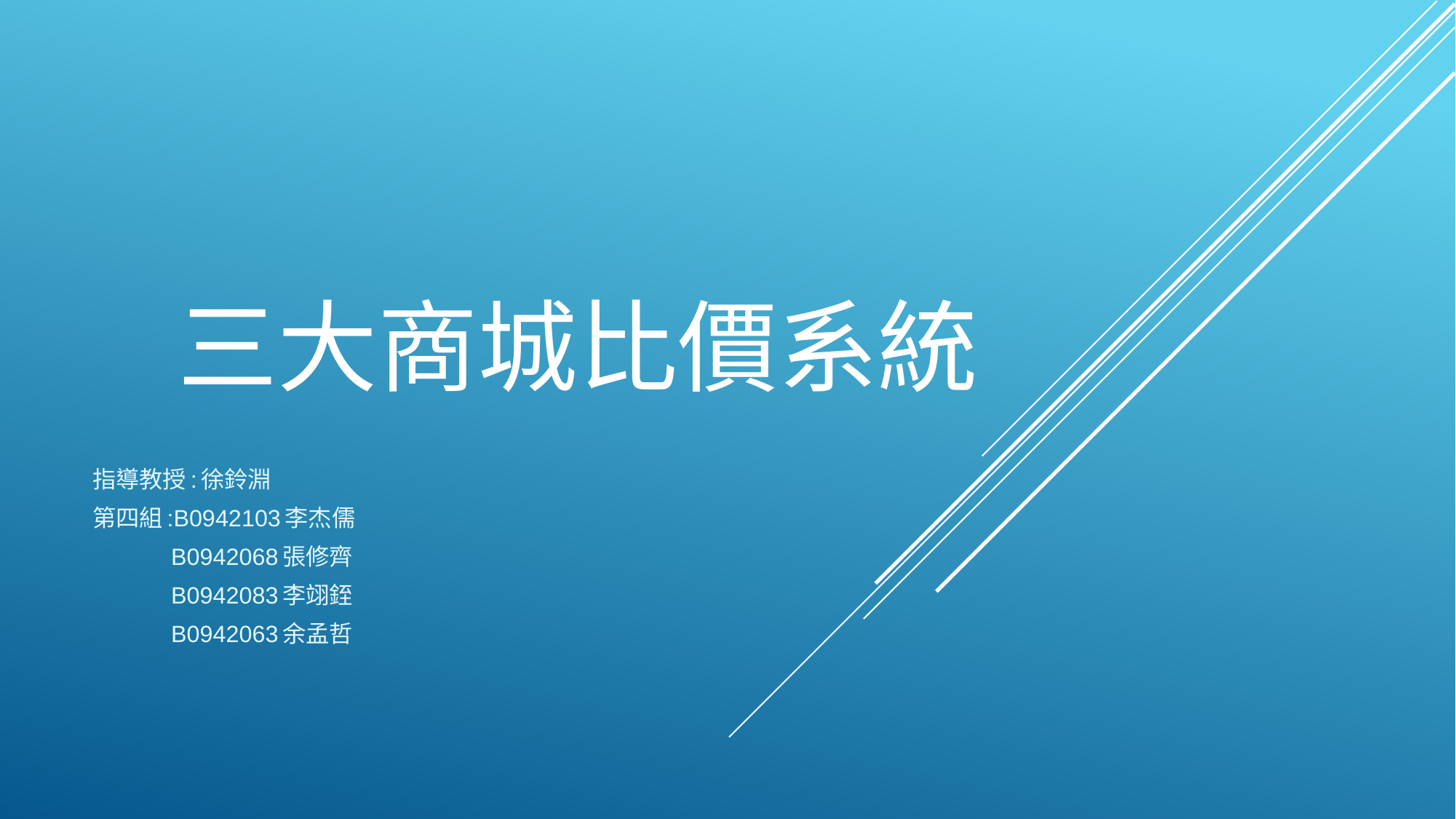

# 三大商城比價系統
指導教授:徐鈴淵
第四組:B0942103李杰儒
            B0942068張修齊
            B0942083李翊銍
            B0942063余孟哲